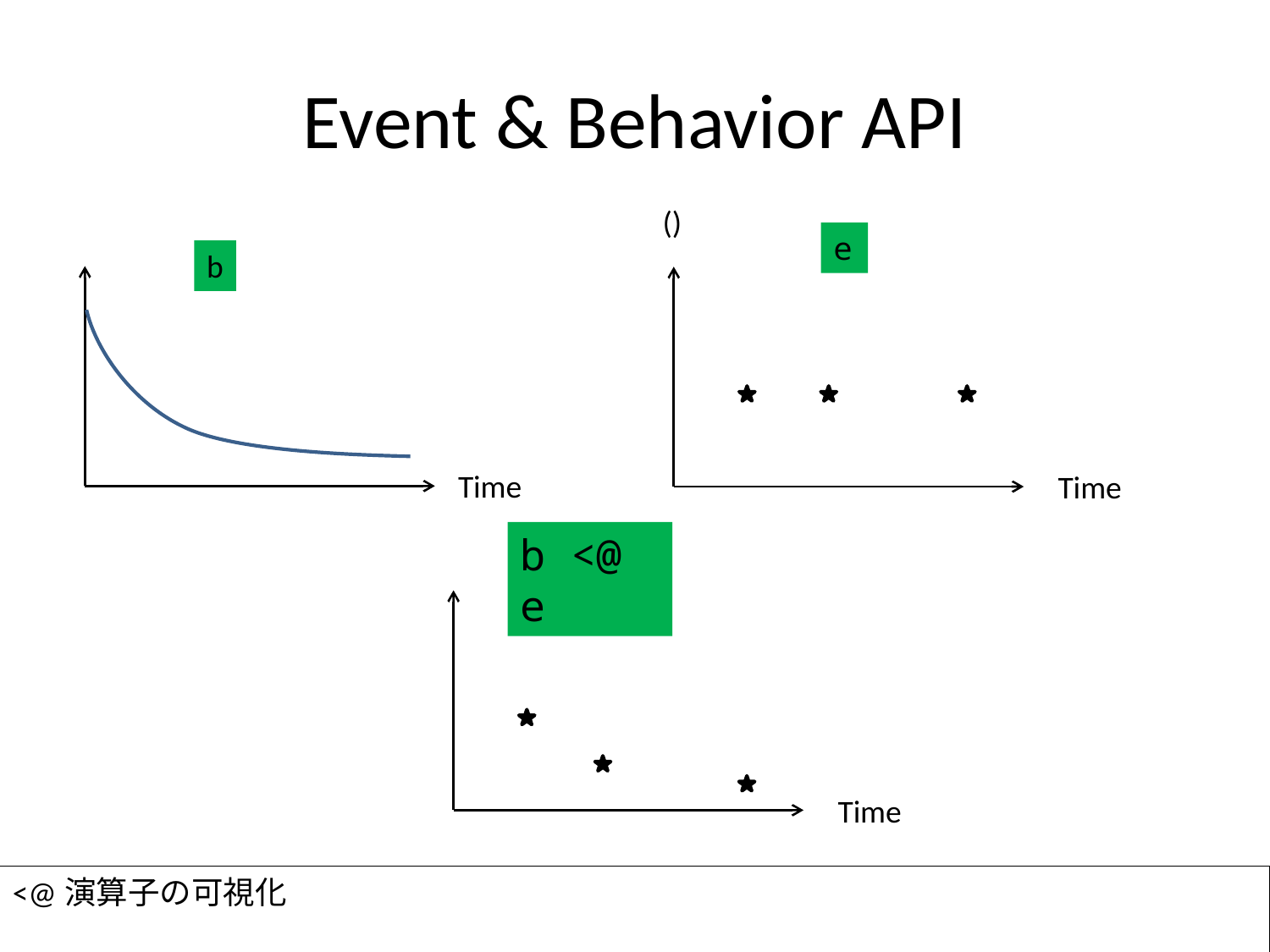

# Event & Behavior API
()
e
b

Time
Time
b <@ e

Time
<@演算子の可視化